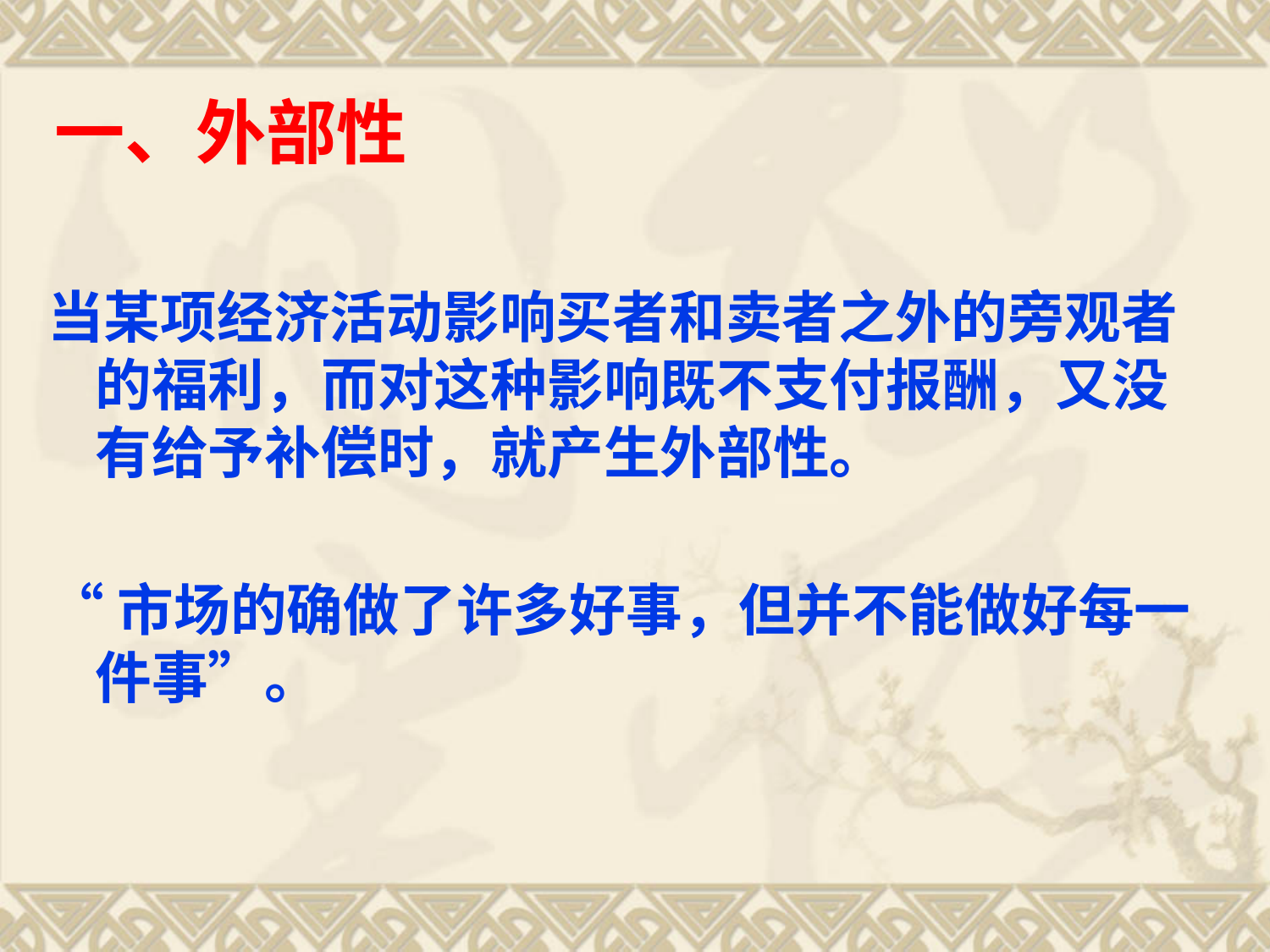

# 一、外部性

当某项经济活动影响买者和卖者之外的旁观者的福利，而对这种影响既不支付报酬，又没有给予补偿时，就产生外部性。

“市场的确做了许多好事，但并不能做好每一件事”。